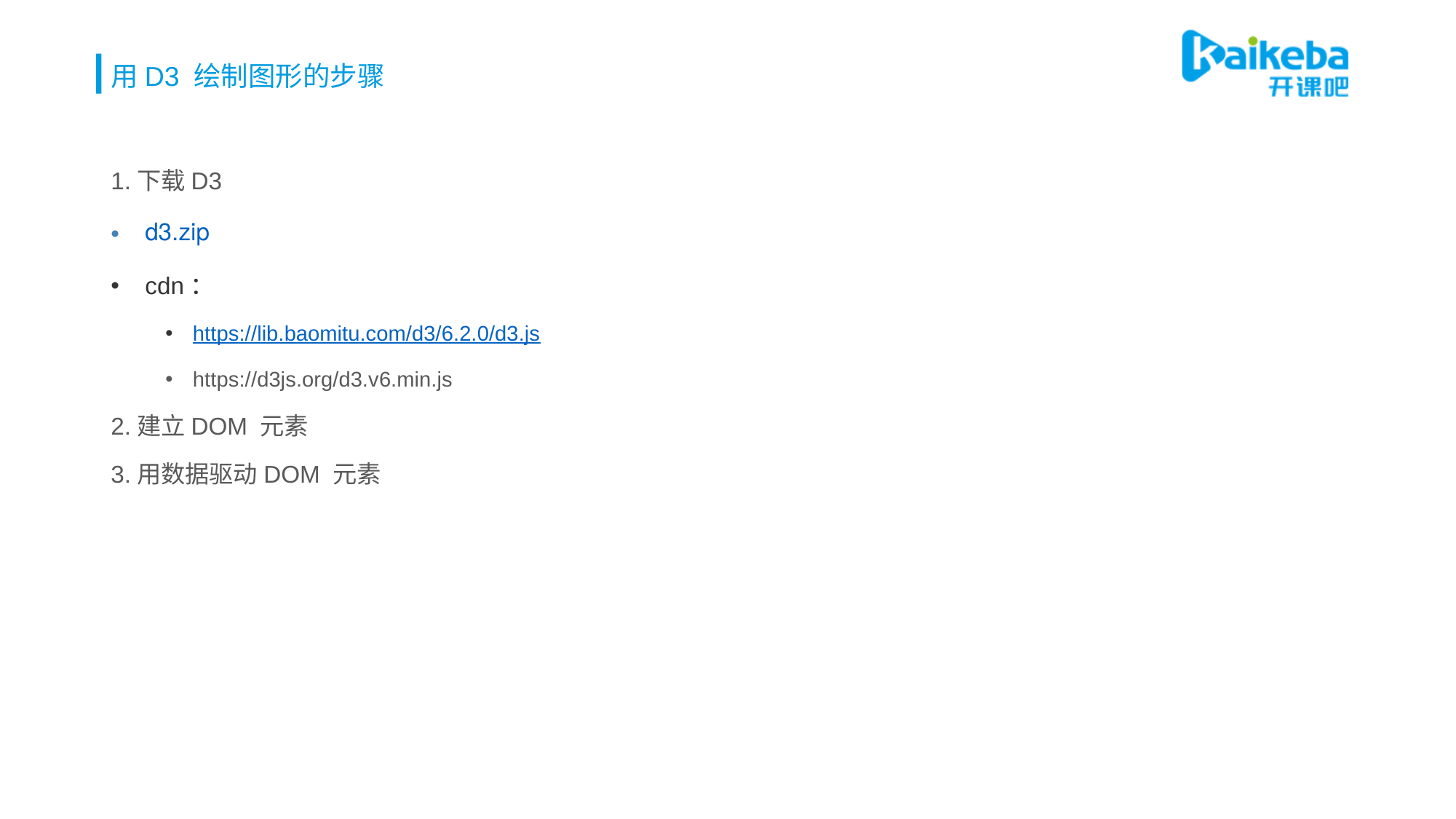

# 用D3 绘制图形的步骤
1.下载D3
d3.zip
cdn：
https://lib.baomitu.com/d3/6.2.0/d3.js
https://d3js.org/d3.v6.min.js
2.建立DOM 元素
3.用数据驱动DOM 元素